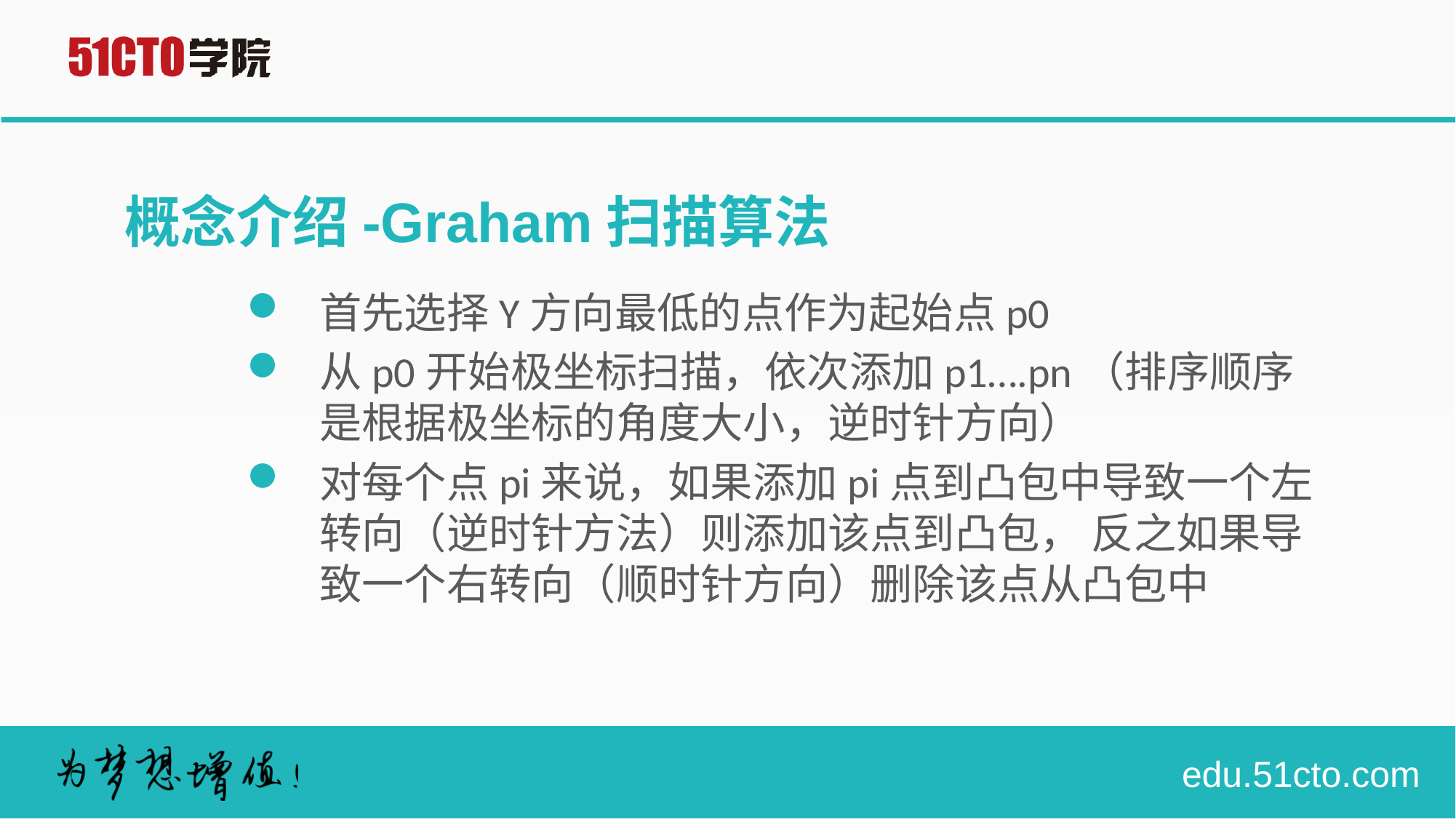

# 概念介绍-Graham扫描算法
首先选择Y方向最低的点作为起始点p0
从p0开始极坐标扫描，依次添加p1….pn（排序顺序是根据极坐标的角度大小，逆时针方向）
对每个点pi来说，如果添加pi点到凸包中导致一个左转向（逆时针方法）则添加该点到凸包， 反之如果导致一个右转向（顺时针方向）删除该点从凸包中